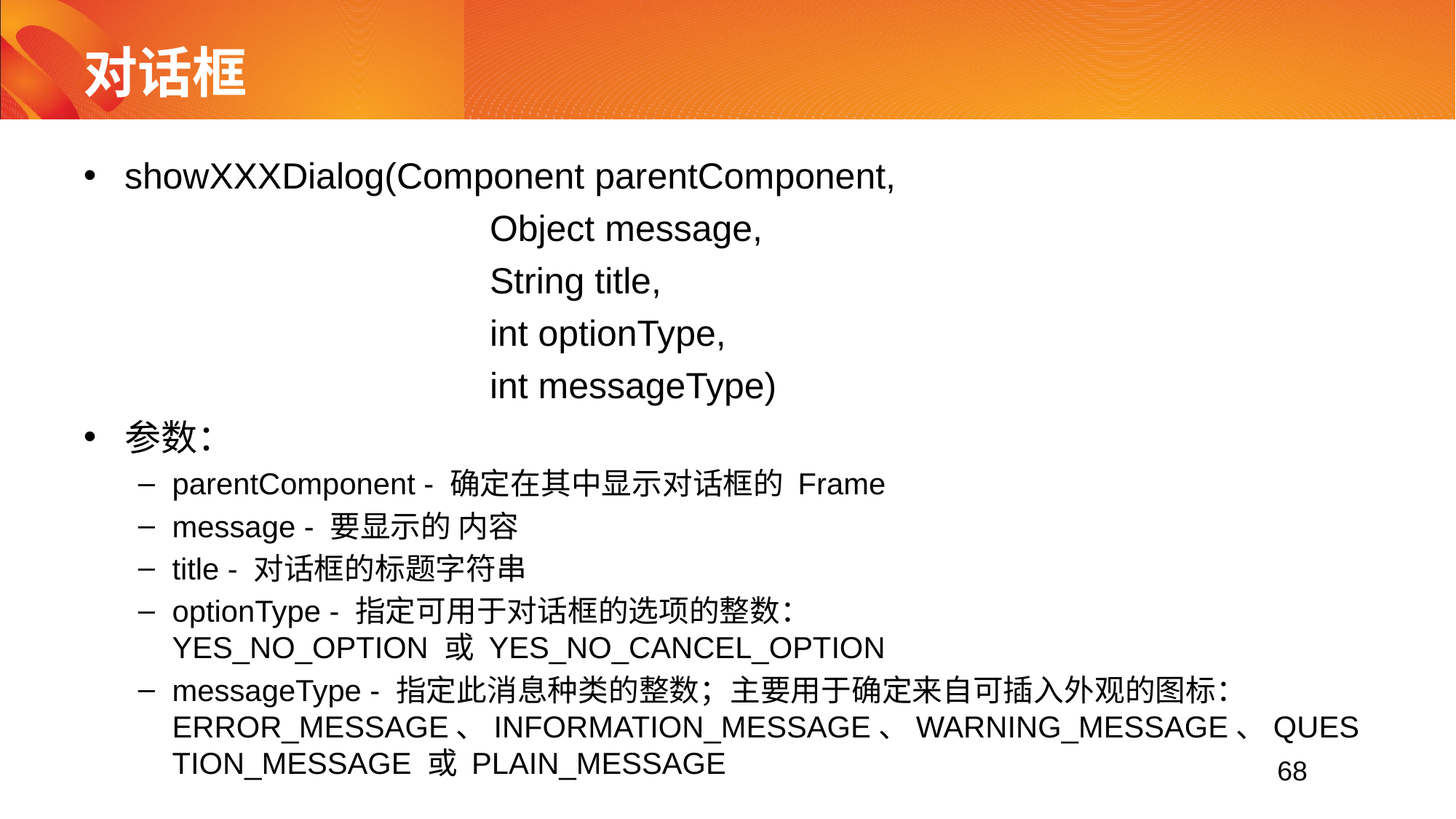

# 对话框
showXXXDialog(Component parentComponent,
                                    Object message,
                                    String title,
                                    int optionType,
                                    int messageType)
参数：
parentComponent - 确定在其中显示对话框的 Frame
message - 要显示的 内容
title - 对话框的标题字符串
optionType - 指定可用于对话框的选项的整数：YES_NO_OPTION 或 YES_NO_CANCEL_OPTION
messageType - 指定此消息种类的整数；主要用于确定来自可插入外观的图标：ERROR_MESSAGE、INFORMATION_MESSAGE、WARNING_MESSAGE、QUESTION_MESSAGE 或 PLAIN_MESSAGE